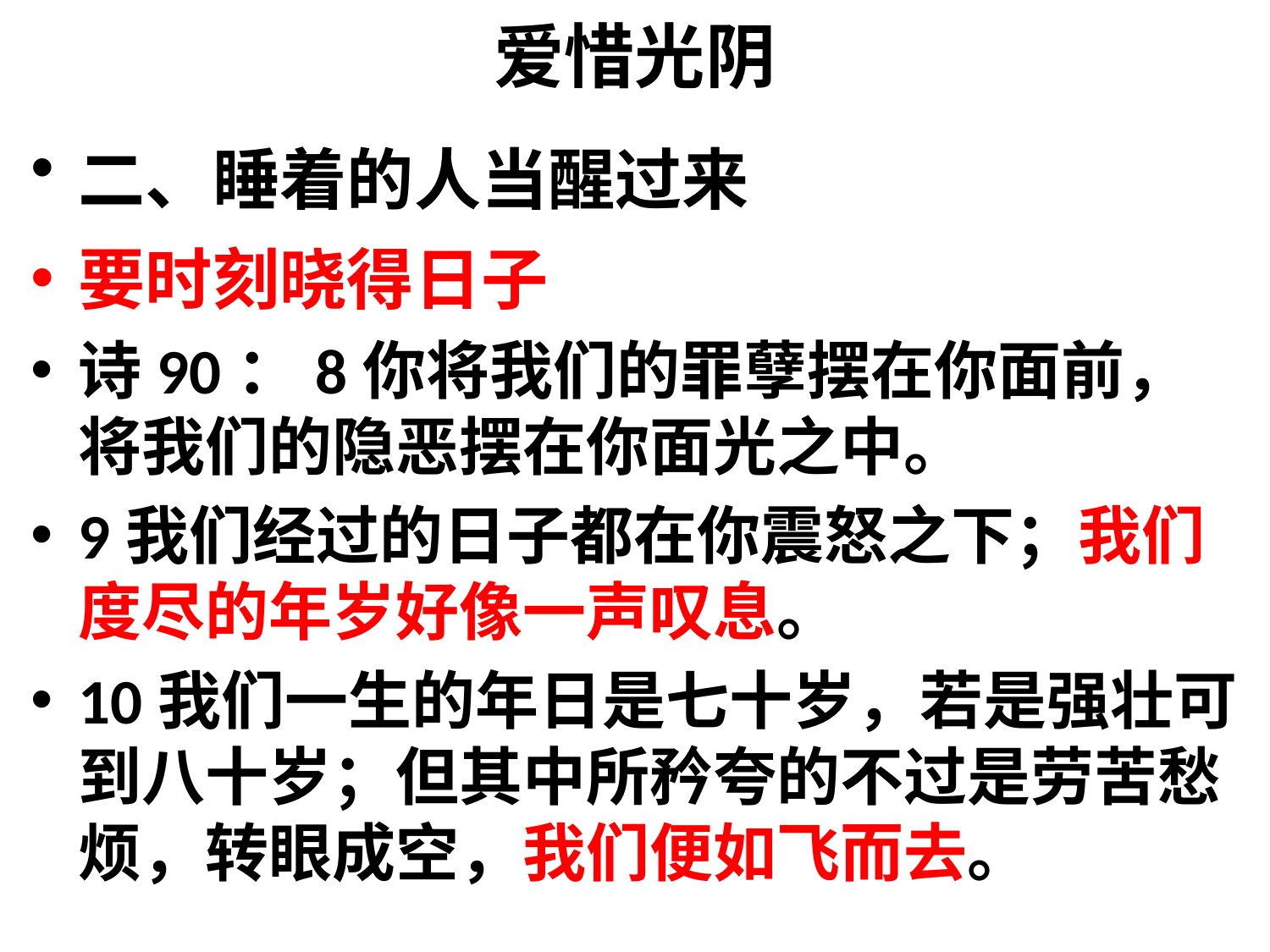

# 爱惜光阴
二、睡着的人当醒过来
要时刻晓得日子
诗90：8你将我们的罪孽摆在你面前，将我们的隐恶摆在你面光之中。
9我们经过的日子都在你震怒之下；我们度尽的年岁好像一声叹息。
10我们一生的年日是七十岁，若是强壮可到八十岁；但其中所矜夸的不过是劳苦愁烦，转眼成空，我们便如飞而去。